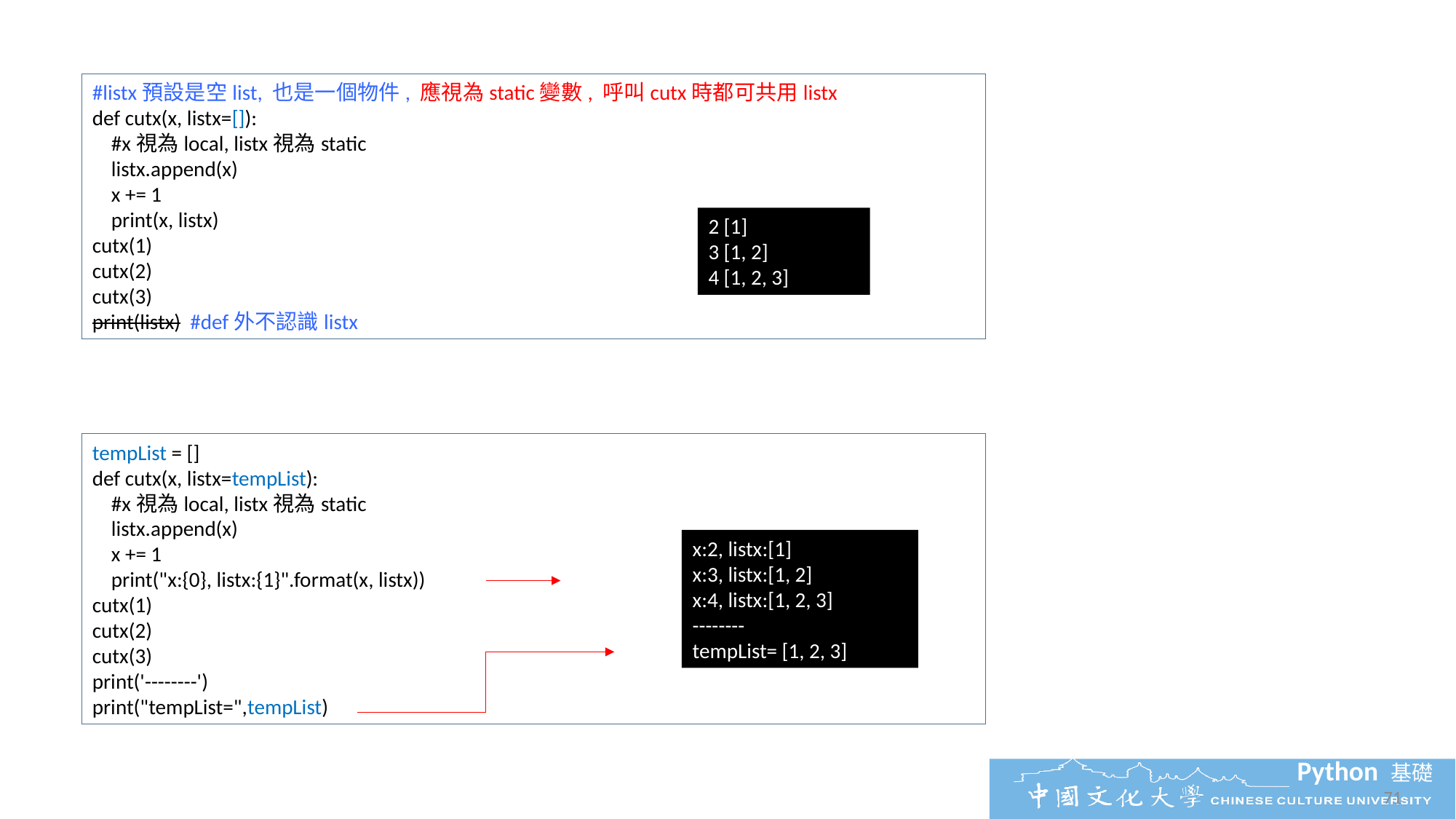

#listx預設是空list, 也是一個物件, 應視為static變數, 呼叫cutx時都可共用listx
def cutx(x, listx=[]):
    #x視為local, listx視為static
    listx.append(x)
    x += 1
    print(x, listx)
cutx(1)
cutx(2)
cutx(3)
print(listx)  #def外不認識listx
2 [1]
3 [1, 2]
4 [1, 2, 3]
tempList = []
def cutx(x, listx=tempList):
    #x視為local, listx視為static
    listx.append(x)
    x += 1
    print("x:{0}, listx:{1}".format(x, listx))
cutx(1)
cutx(2)
cutx(3)
print('--------')
print("tempList=",tempList)
x:2, listx:[1]
x:3, listx:[1, 2]
x:4, listx:[1, 2, 3]
--------
tempList= [1, 2, 3]
71